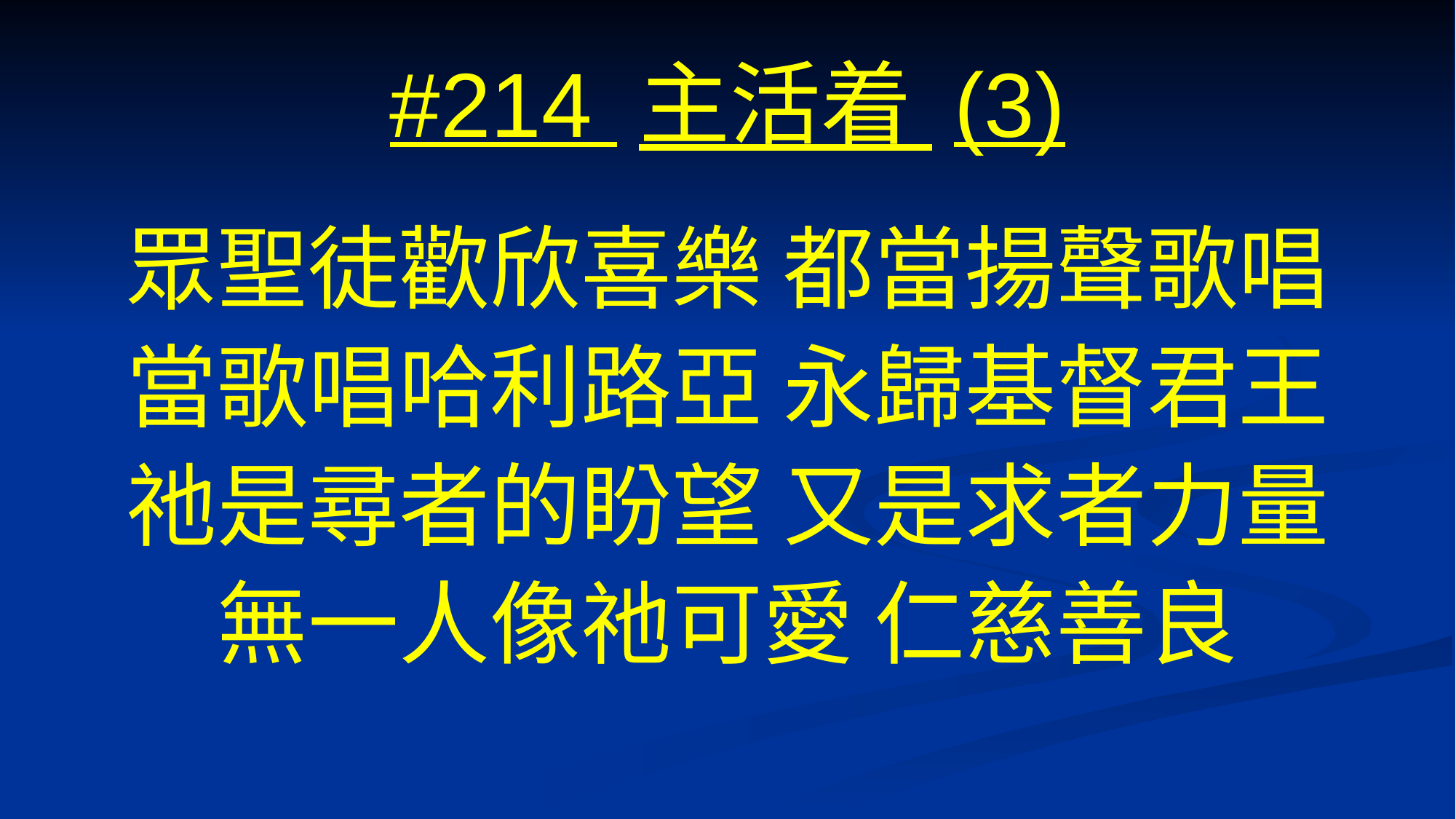

# #214 主活着 (3)
眾聖徒歡欣喜樂 都當揚聲歌唱
當歌唱哈利路亞 永歸基督君王
祂是尋者的盼望 又是求者力量
無一人像祂可愛 仁慈善良